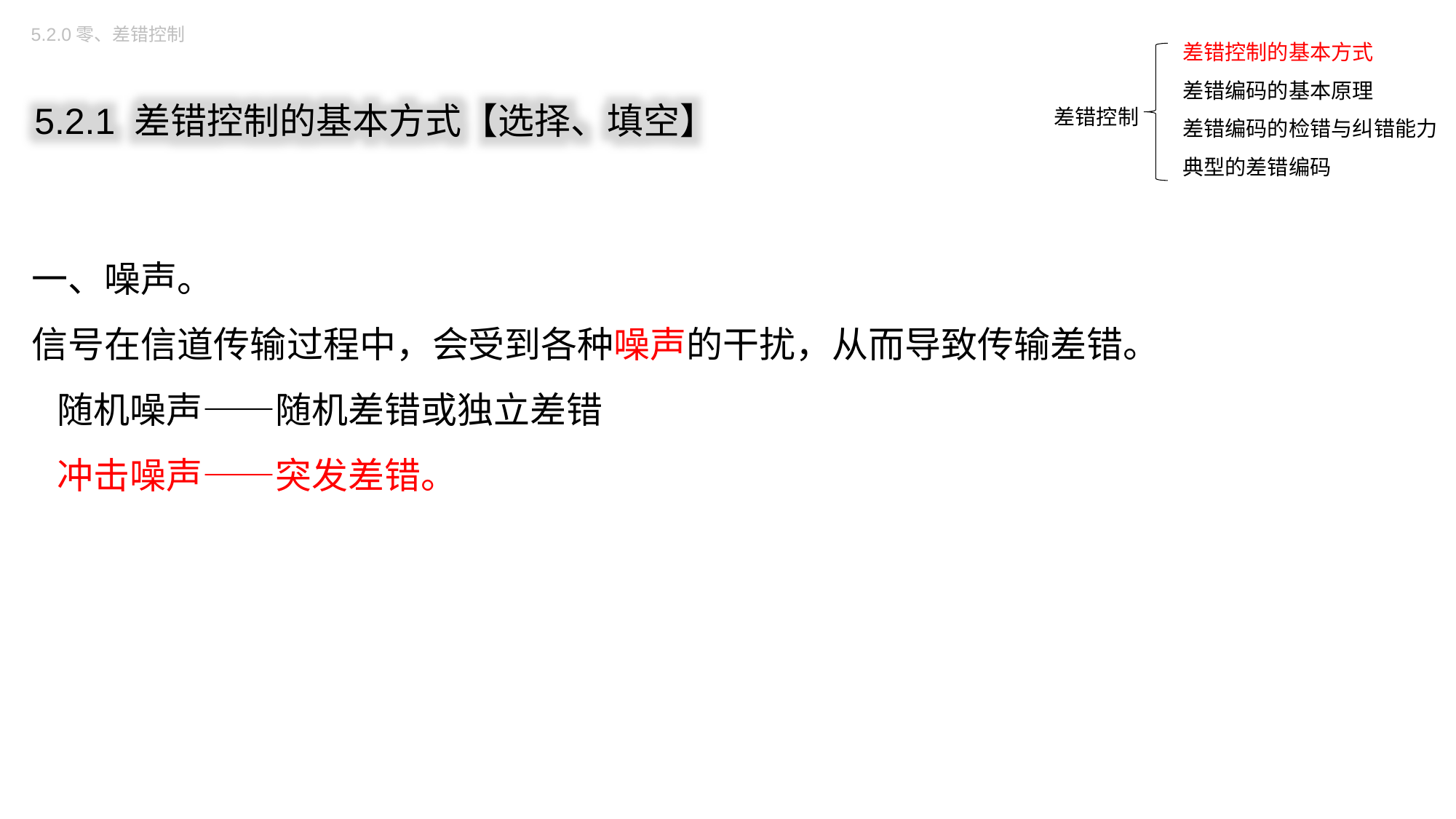

5.2.0零、差错控制
差错控制的基本方式
差错编码的基本原理
差错编码的检错与纠错能力
典型的差错编码

5.2.1 差错控制的基本方式【选择、填空】
差错控制
一、噪声。
信号在信道传输过程中，会受到各种噪声的干扰，从而导致传输差错。
  随机噪声——随机差错或独立差错
  冲击噪声——突发差错。